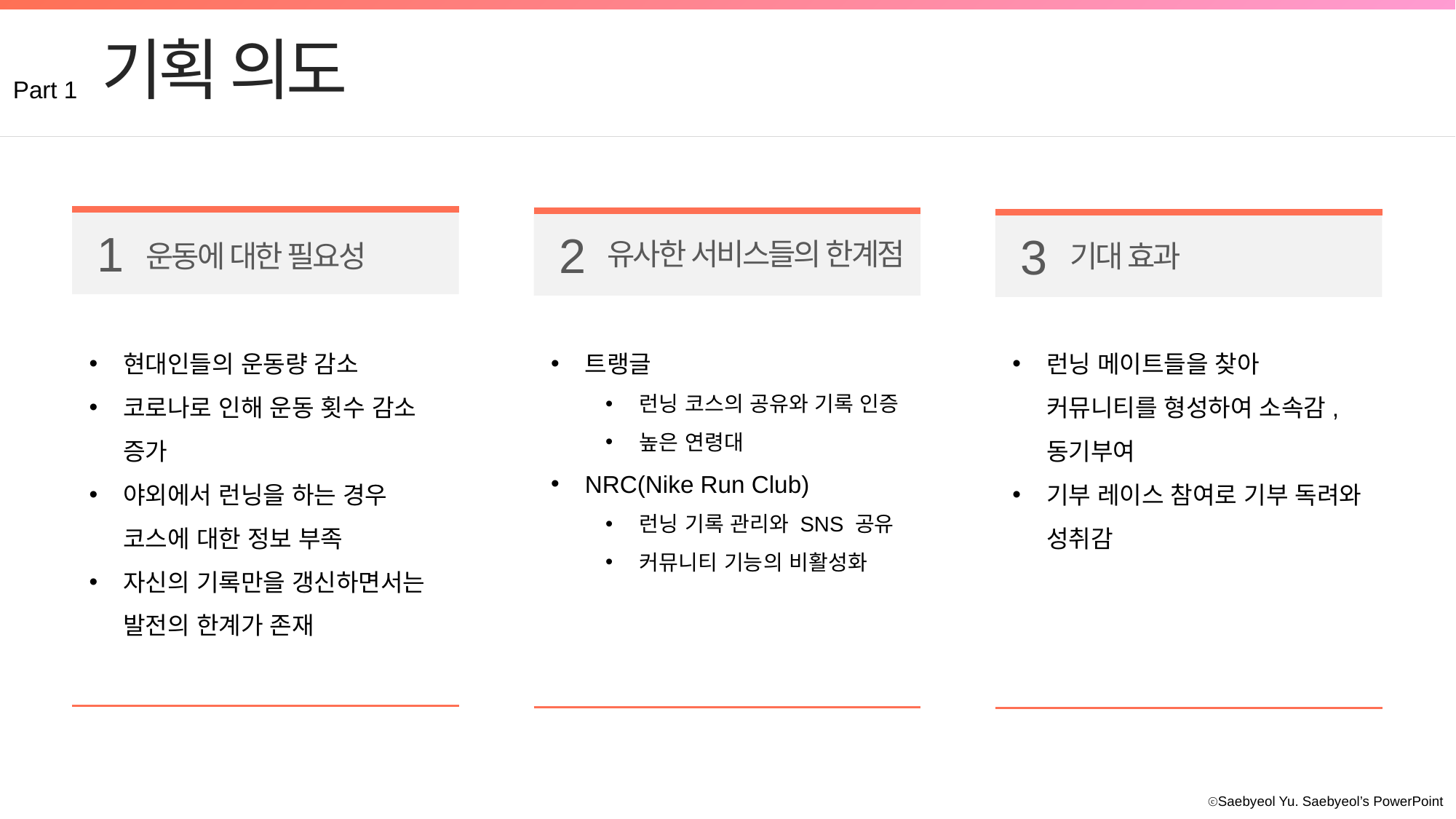

기획 의도
Part 1

1
2
3
유사한 서비스들의 한계점
운동에 대한 필요성
기대 효과
현대인들의 운동량 감소
코로나로 인해 운동 횟수 감소 증가
야외에서 런닝을 하는 경우 코스에 대한 정보 부족
자신의 기록만을 갱신하면서는 발전의 한계가 존재
트랭글
런닝 코스의 공유와 기록 인증
높은 연령대
NRC(Nike Run Club)
런닝 기록 관리와 SNS 공유
커뮤니티 기능의 비활성화
런닝 메이트들을 찾아 커뮤니티를 형성하여 소속감, 동기부여
기부 레이스 참여로 기부 독려와 성취감